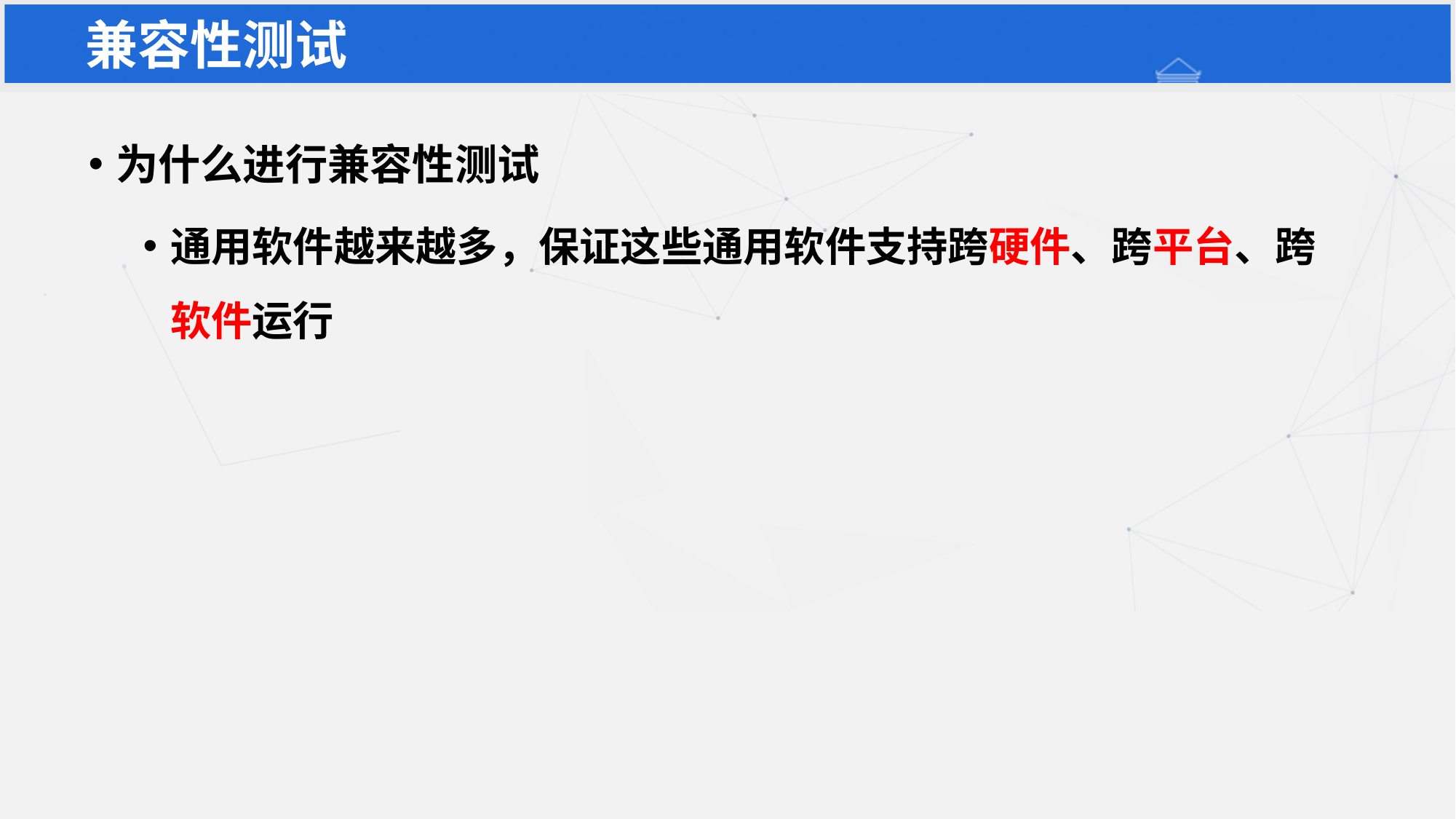

# 兼容性测试
为什么进行兼容性测试
通用软件越来越多，保证这些通用软件支持跨硬件、跨平台、跨软件运行